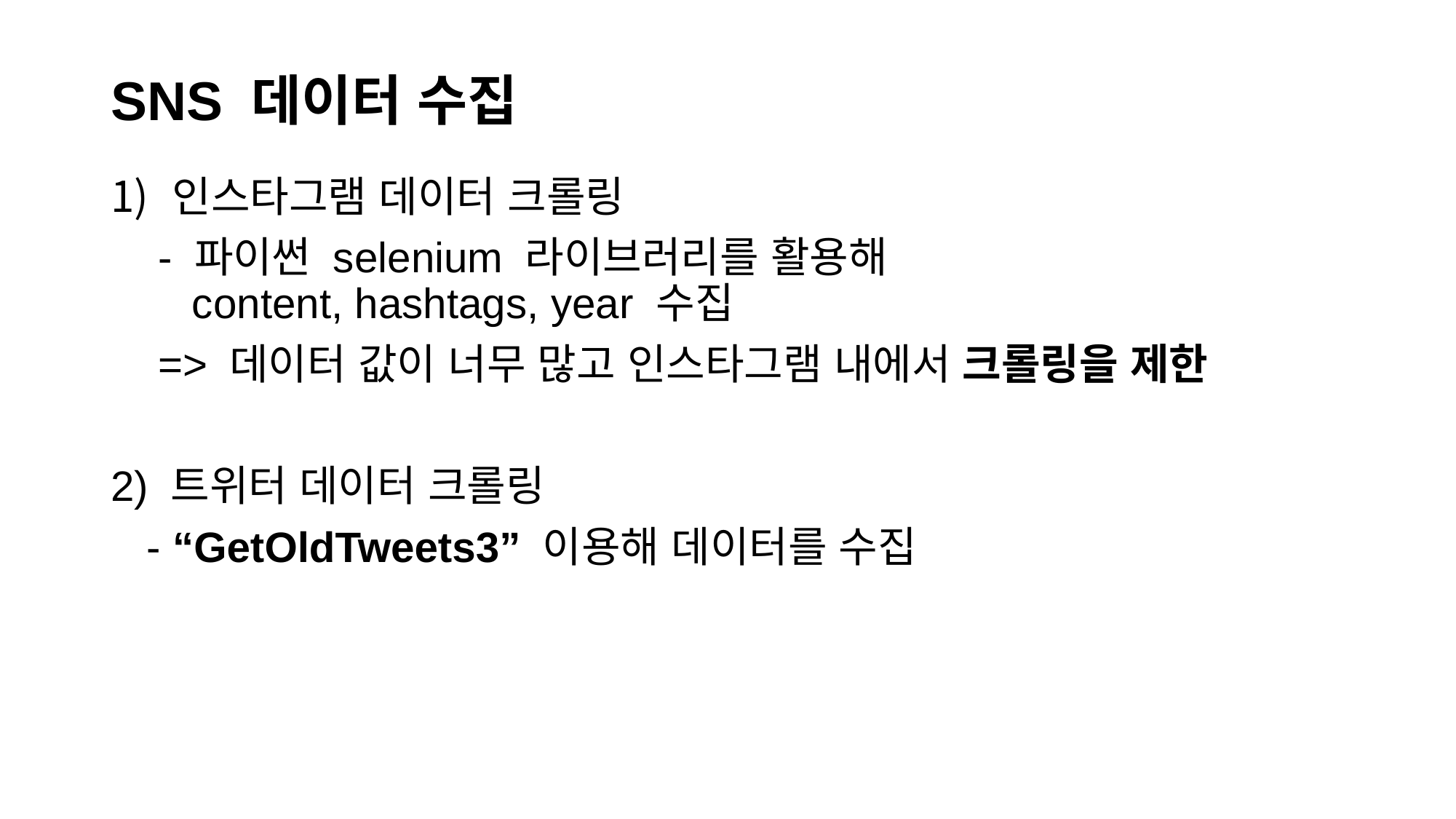

# SNS 데이터 수집
인스타그램 데이터 크롤링
    - 파이썬 selenium 라이브러리를 활용해
      content, hashtags, year 수집
    => 데이터 값이 너무 많고 인스타그램 내에서 크롤링을 제한

2) 트위터 데이터 크롤링
   - “GetOldTweets3” 이용해 데이터를 수집